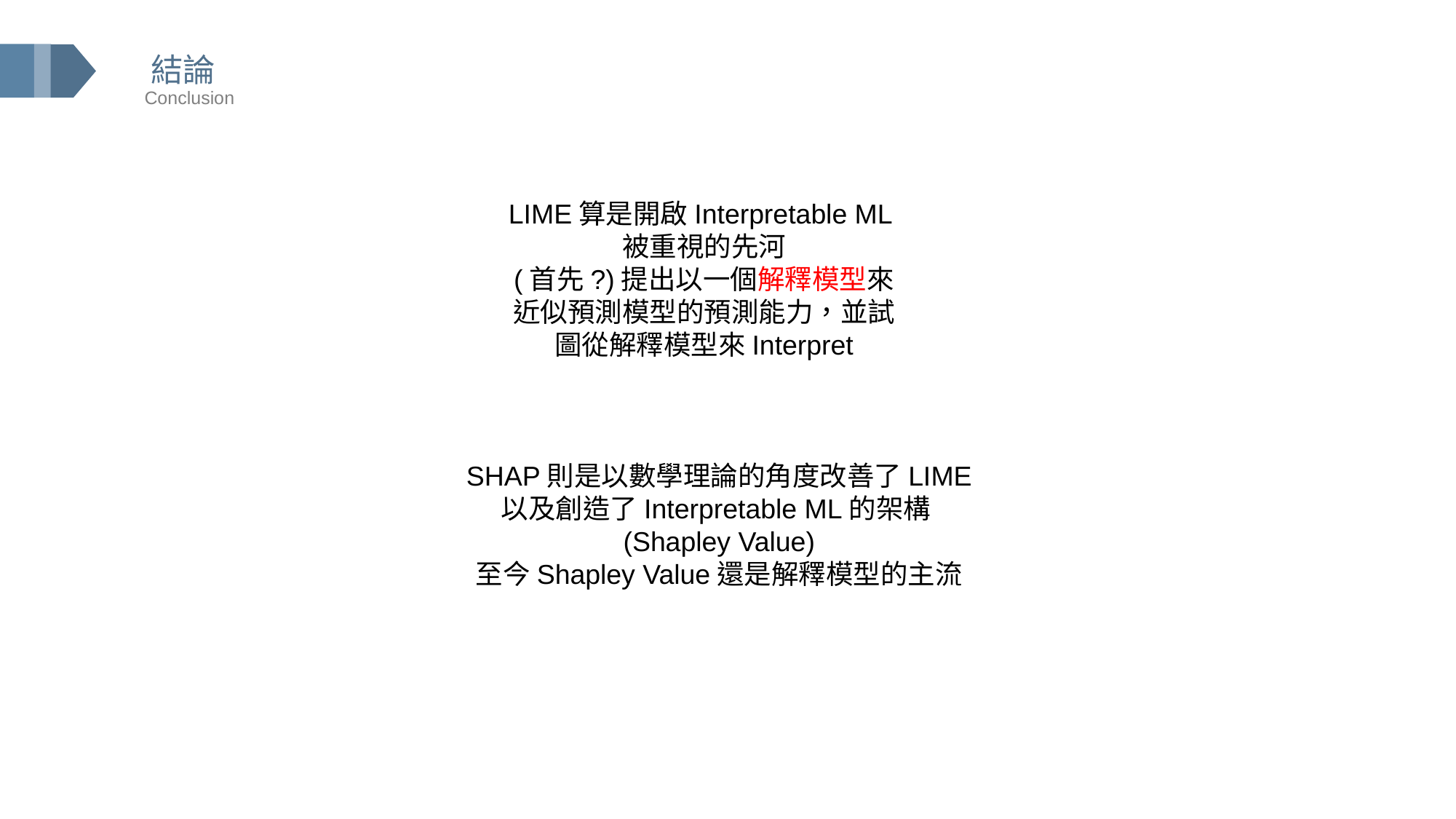

LIME算是開啟Interpretable ML被重視的先河
(首先?)提出以一個解釋模型來近似預測模型的預測能力，並試圖從解釋模型來Interpret
SHAP則是以數學理論的角度改善了LIME
以及創造了Interpretable ML的架構(Shapley Value)
至今Shapley Value還是解釋模型的主流